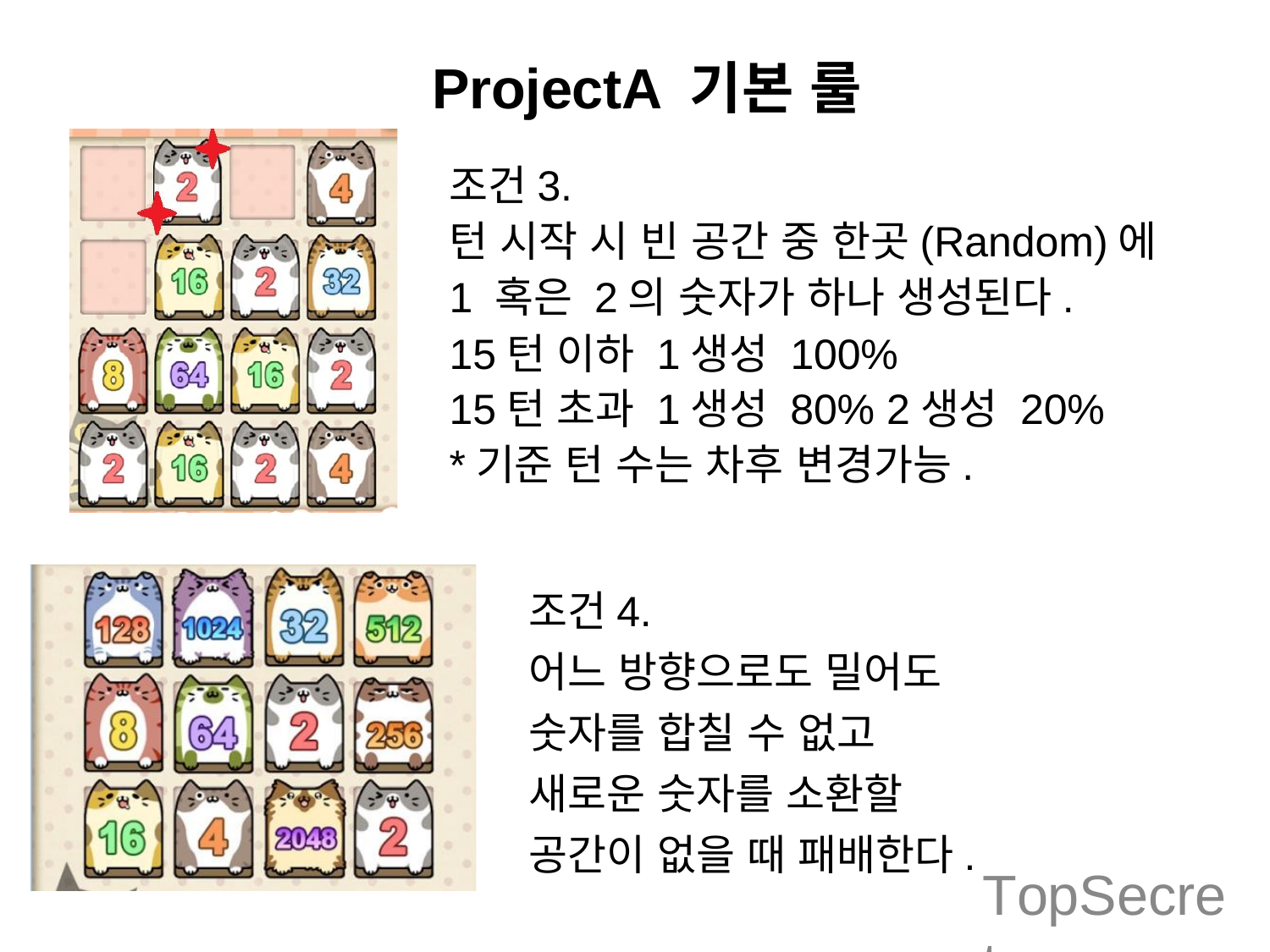

# ProjectA 기본 룰

조건3.
턴 시작 시 빈 공간 중 한곳(Random)에
1 혹은 2의 숫자가 하나 생성된다.
15턴 이하 1생성 100%
15턴 초과 1생성 80% 2생성 20%
*기준 턴 수는 차후 변경가능.

조건4.
어느 방향으로도 밀어도  숫자를 합칠 수 없고  새로운 숫자를 소환할  공간이 없을 때 패배한다.

TopSecret